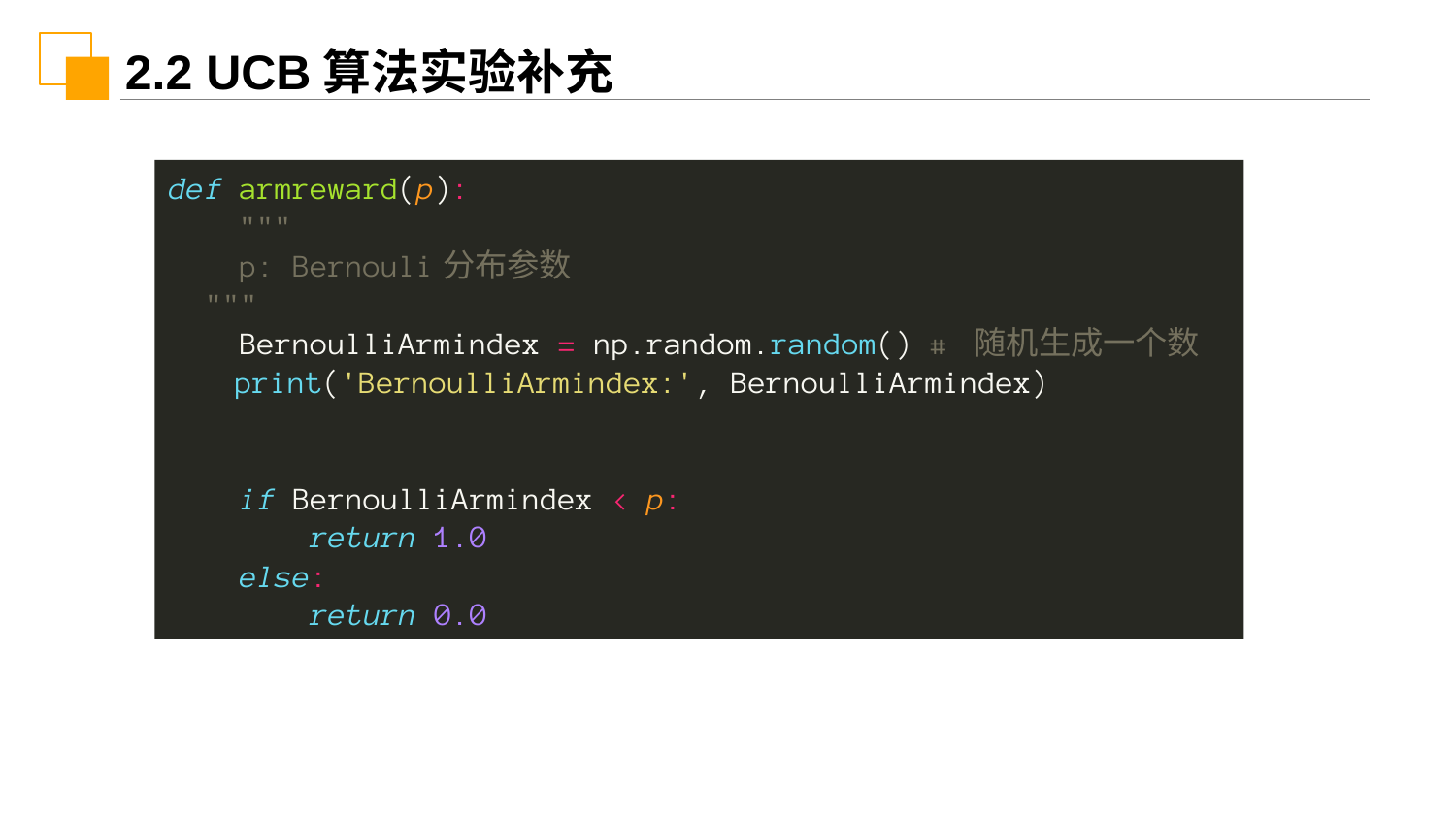

2.2 UCB算法实验补充
def armreward(p):
    """
    p: Bernouli分布参数
    """
    BernoulliArmindex = np.random.random() # 随机生成一个数
        print('BernoulliArmindex:', BernoulliArmindex)
    if BernoulliArmindex < p:
        return 1.0
    else:
        return 0.0